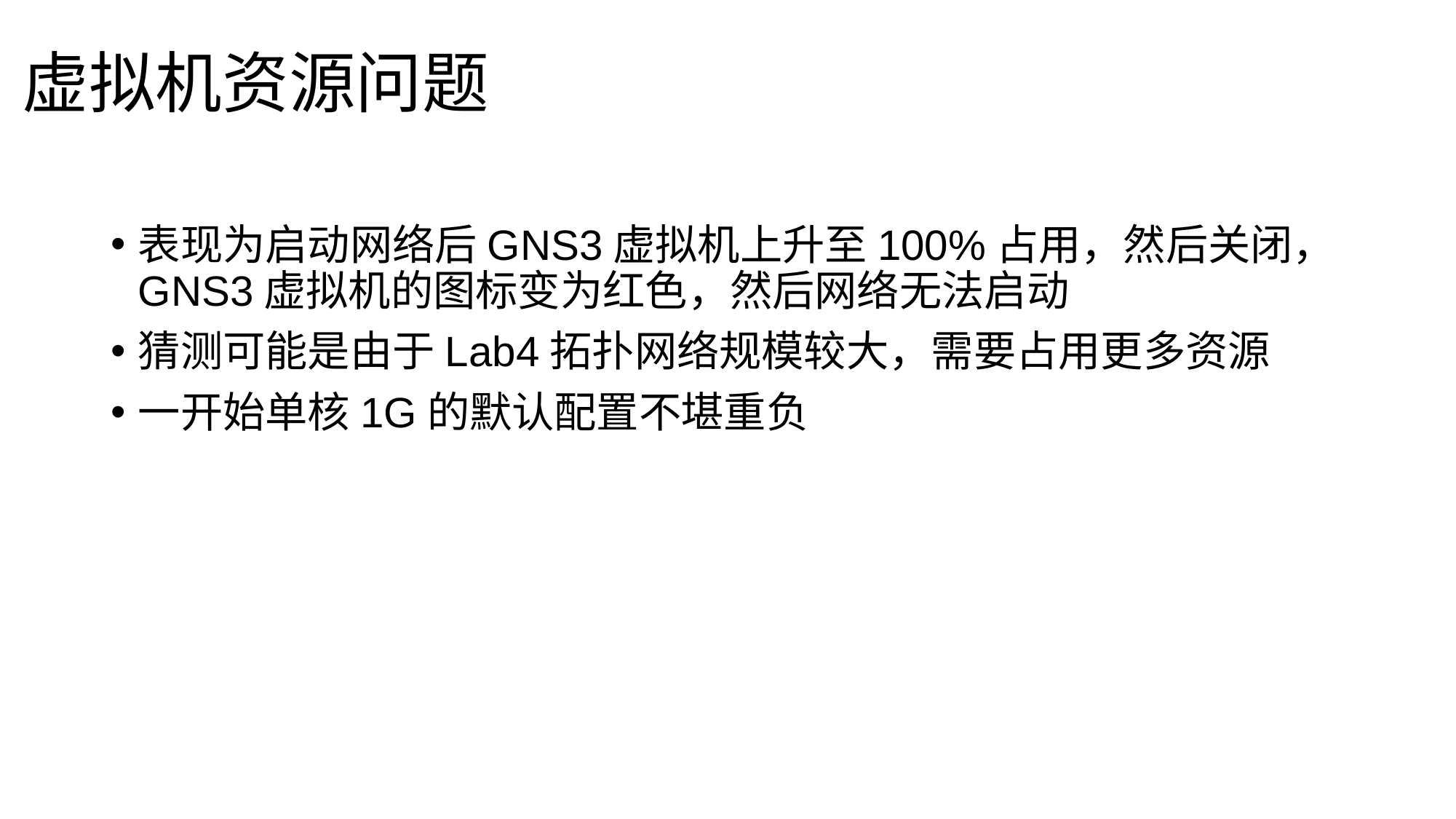

# 虚拟机资源问题
表现为启动网络后GNS3虚拟机上升至100%占用，然后关闭，GNS3虚拟机的图标变为红色，然后网络无法启动
猜测可能是由于Lab4拓扑网络规模较大，需要占用更多资源
一开始单核1G的默认配置不堪重负